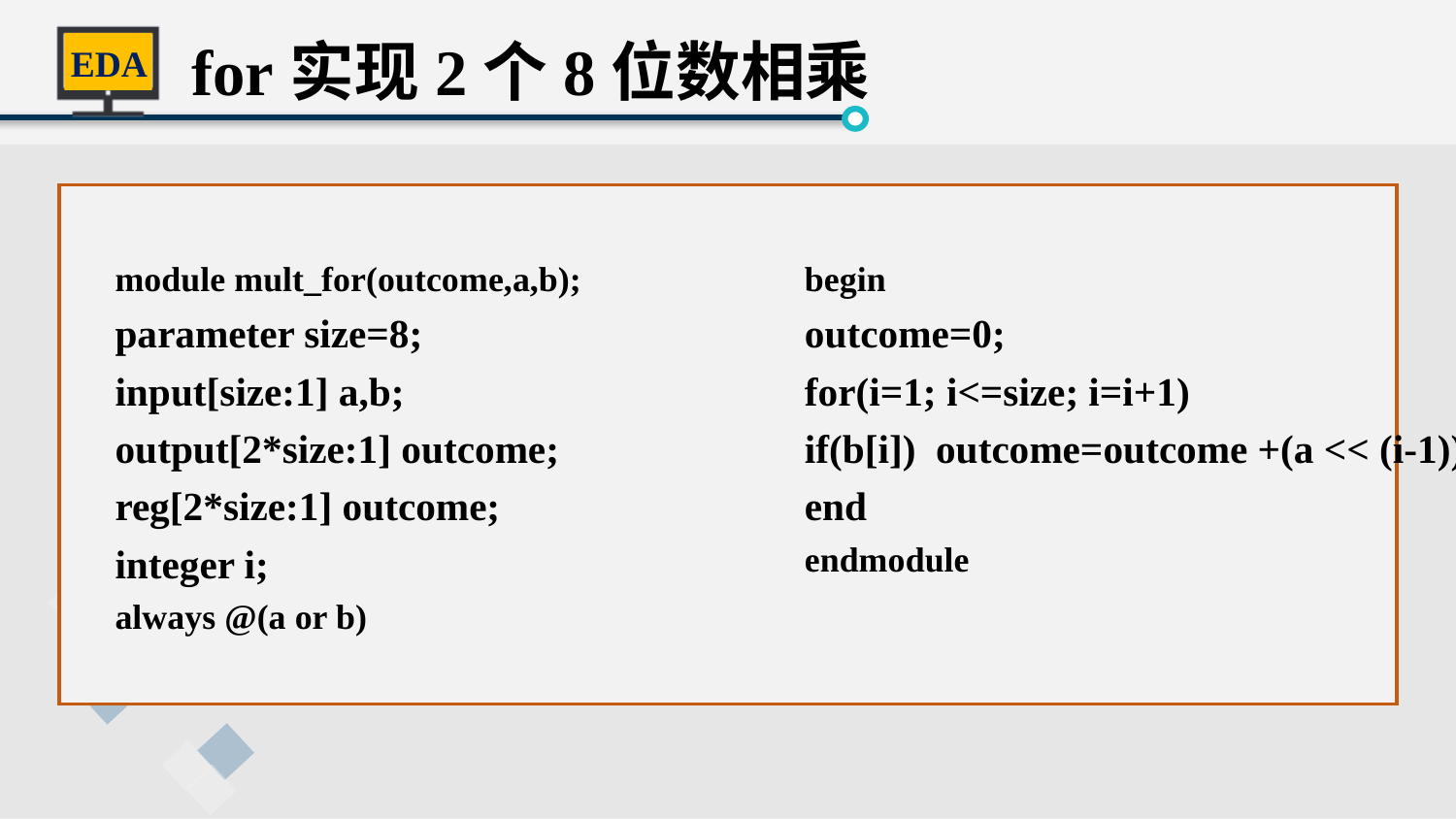

for实现2个8位数相乘

module mult_for(outcome,a,b);
parameter size=8;
input[size:1] a,b;
output[2*size:1] outcome;
reg[2*size:1] outcome;
integer i;
always @(a or b)
begin
outcome=0;
for(i=1; i<=size; i=i+1)
if(b[i])  outcome=outcome +(a << (i-1));
end
endmodule